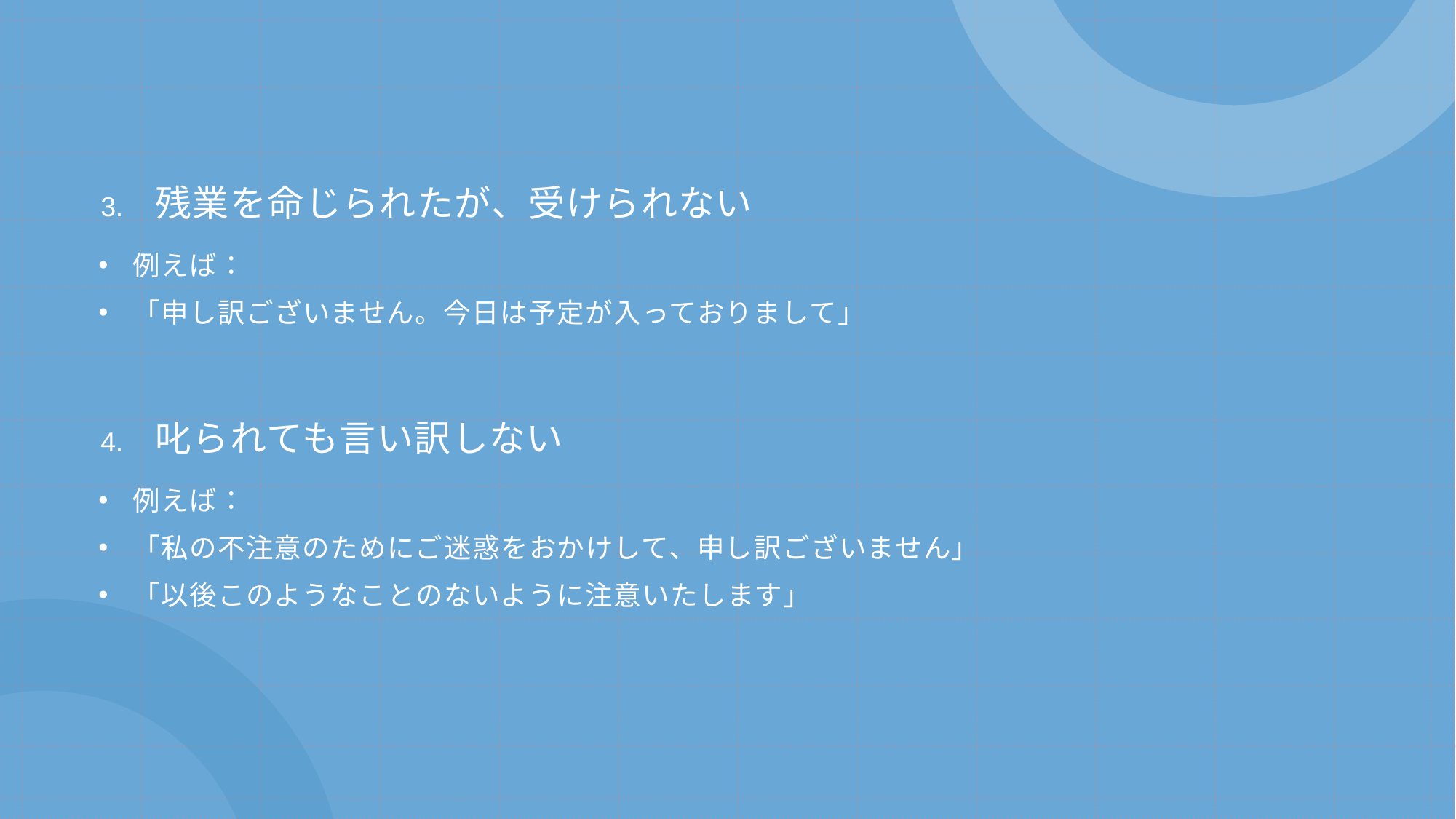

残業を命じられたが、受けられない
例えば：
「申し訳ございません。今日は予定が入っておりまして」
叱られても言い訳しない
例えば：
「私の不注意のためにご迷惑をおかけして、申し訳ございません」
「以後このようなことのないように注意いたします」